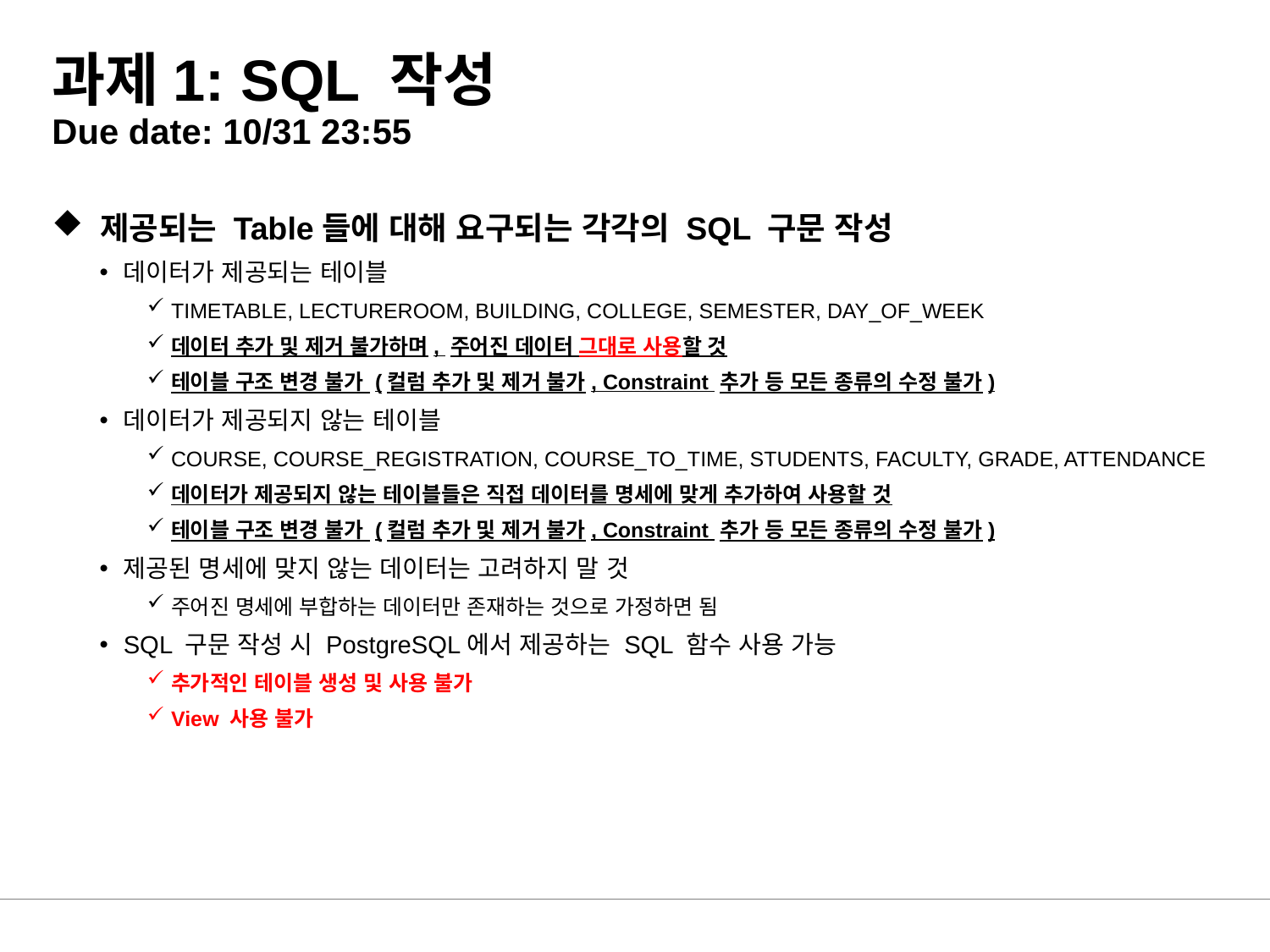

# 과제1: SQL 작성 Due date: 10/31 23:55
 제공되는 Table들에 대해 요구되는 각각의 SQL 구문 작성
데이터가 제공되는 테이블
TIMETABLE, LECTUREROOM, BUILDING, COLLEGE, SEMESTER, DAY_OF_WEEK
데이터 추가 및 제거 불가하며, 주어진 데이터 그대로 사용할 것
테이블 구조 변경 불가 (컬럼 추가 및 제거 불가, Constraint 추가 등 모든 종류의 수정 불가)
데이터가 제공되지 않는 테이블
COURSE, COURSE_REGISTRATION, COURSE_TO_TIME, STUDENTS, FACULTY, GRADE, ATTENDANCE
데이터가 제공되지 않는 테이블들은 직접 데이터를 명세에 맞게 추가하여 사용할 것
테이블 구조 변경 불가 (컬럼 추가 및 제거 불가, Constraint 추가 등 모든 종류의 수정 불가)
제공된 명세에 맞지 않는 데이터는 고려하지 말 것
주어진 명세에 부합하는 데이터만 존재하는 것으로 가정하면 됨
SQL 구문 작성 시 PostgreSQL에서 제공하는 SQL 함수 사용 가능
추가적인 테이블 생성 및 사용 불가
View 사용 불가